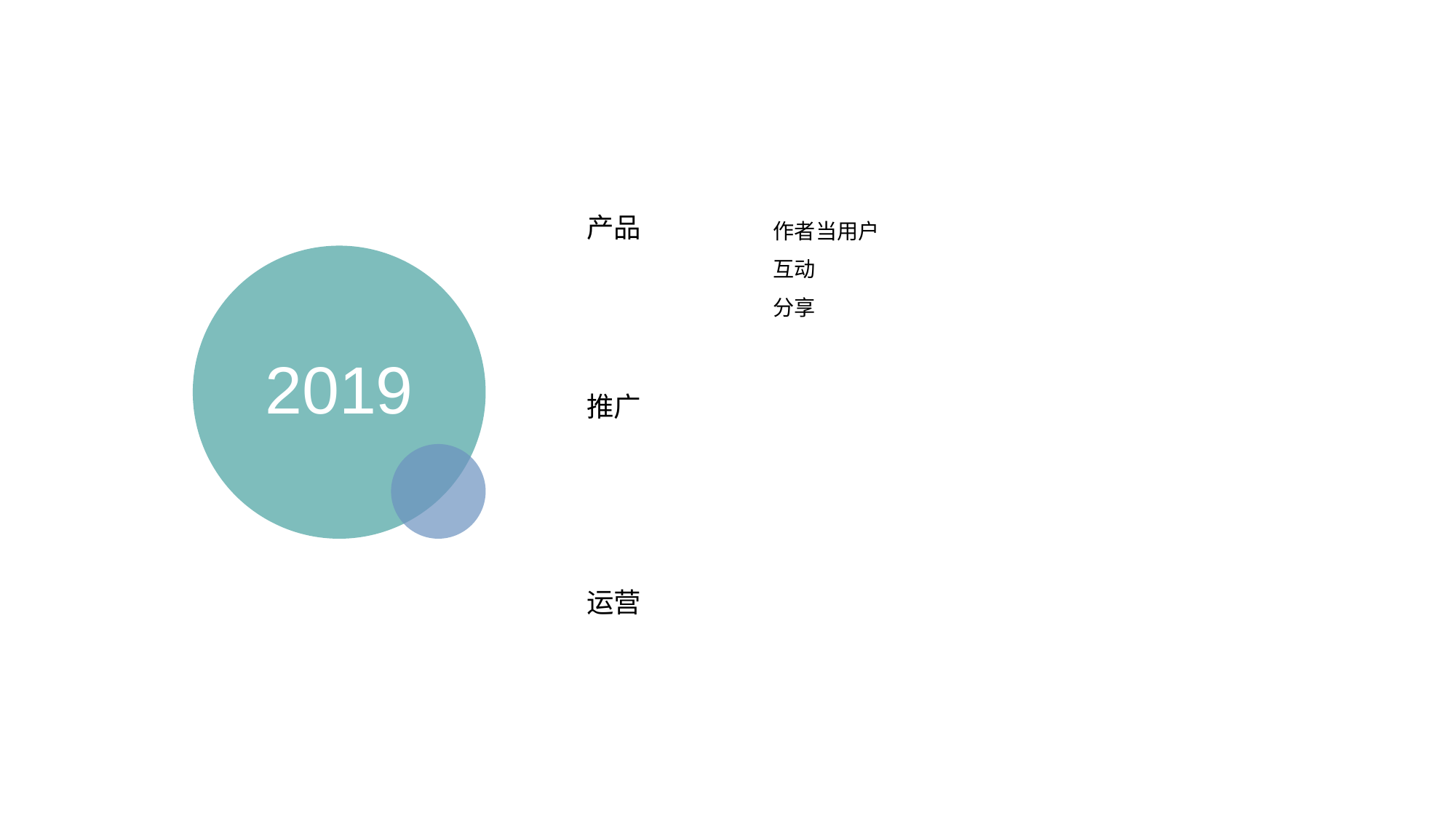

作者当用户
互动
分享

产品

2019
推广

运营